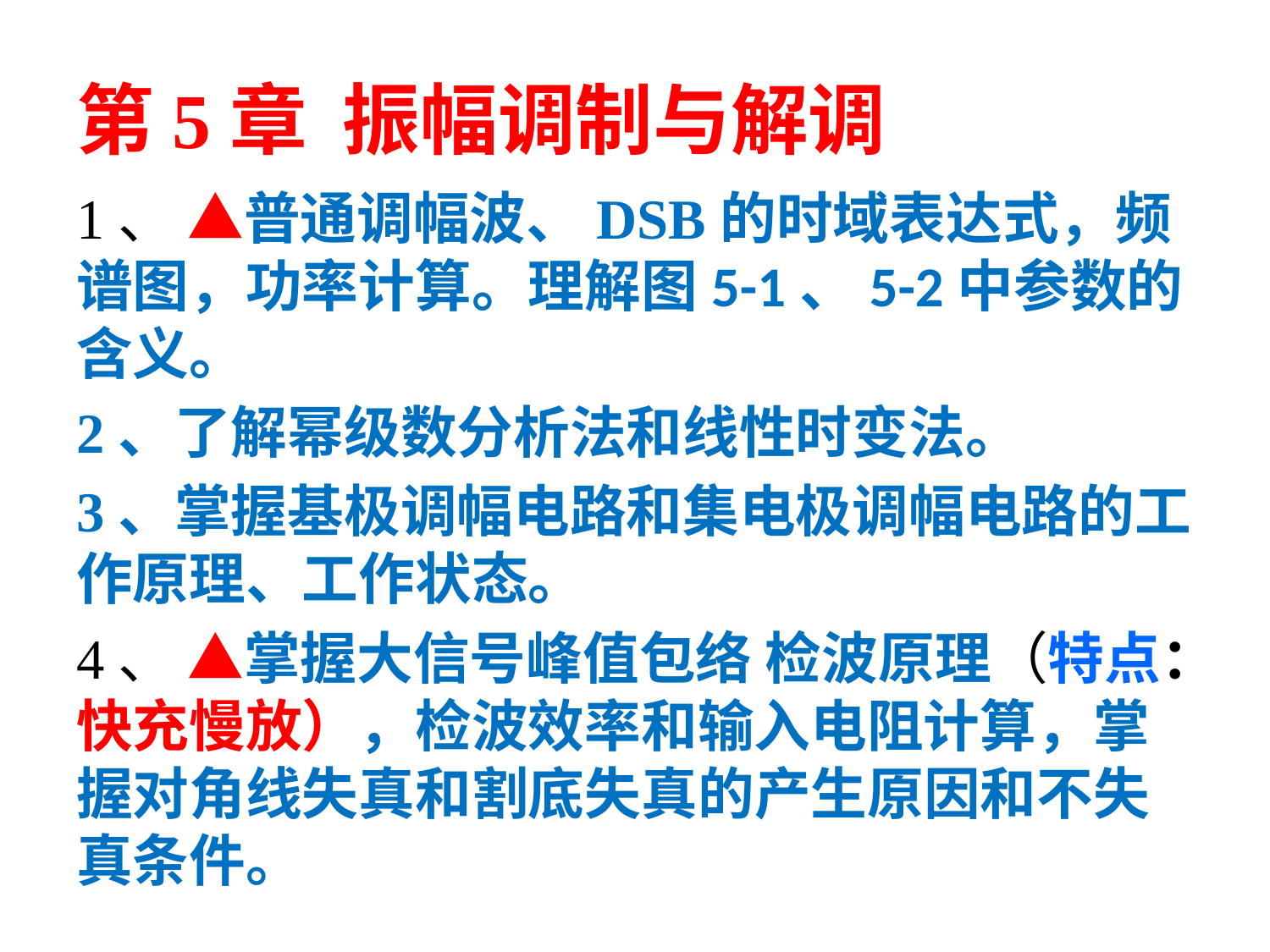

# 第5章  振幅调制与解调
1、 ▲普通调幅波、DSB的时域表达式，频谱图，功率计算。理解图5-1、5-2中参数的含义。
2、了解幂级数分析法和线性时变法。
3、掌握基极调幅电路和集电极调幅电路的工作原理、工作状态。
4、 ▲掌握大信号峰值包络 检波原理（特点：快充慢放），检波效率和输入电阻计算，掌握对角线失真和割底失真的产生原因和不失真条件。